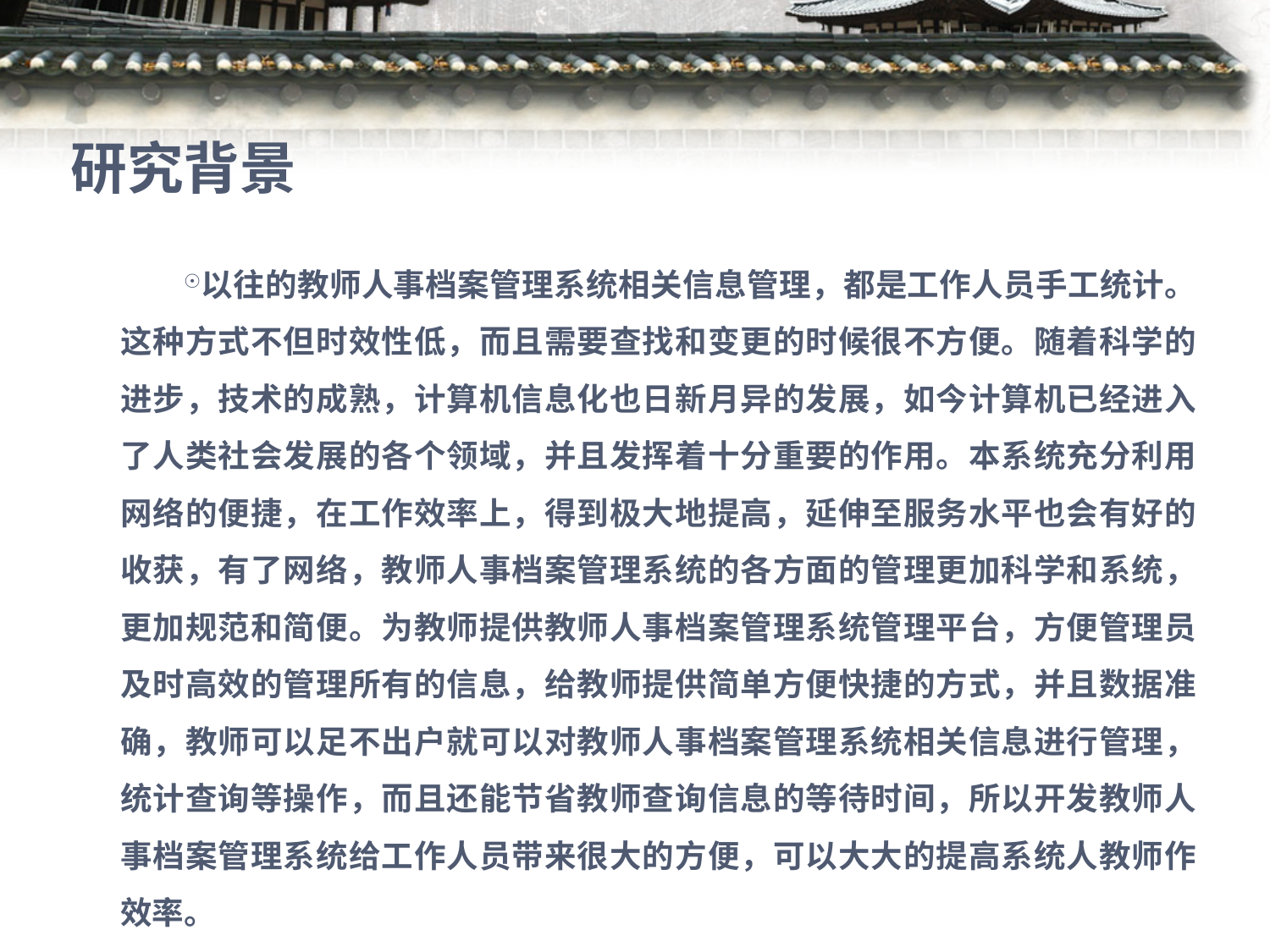

# 研究背景
以往的教师人事档案管理系统相关信息管理，都是工作人员手工统计。这种方式不但时效性低，而且需要查找和变更的时候很不方便。随着科学的进步，技术的成熟，计算机信息化也日新月异的发展，如今计算机已经进入了人类社会发展的各个领域，并且发挥着十分重要的作用。本系统充分利用网络的便捷，在工作效率上，得到极大地提高，延伸至服务水平也会有好的收获，有了网络，教师人事档案管理系统的各方面的管理更加科学和系统，更加规范和简便。为教师提供教师人事档案管理系统管理平台，方便管理员及时高效的管理所有的信息，给教师提供简单方便快捷的方式，并且数据准确，教师可以足不出户就可以对教师人事档案管理系统相关信息进行管理，统计查询等操作，而且还能节省教师查询信息的等待时间，所以开发教师人事档案管理系统给工作人员带来很大的方便，可以大大的提高系统人教师作效率。